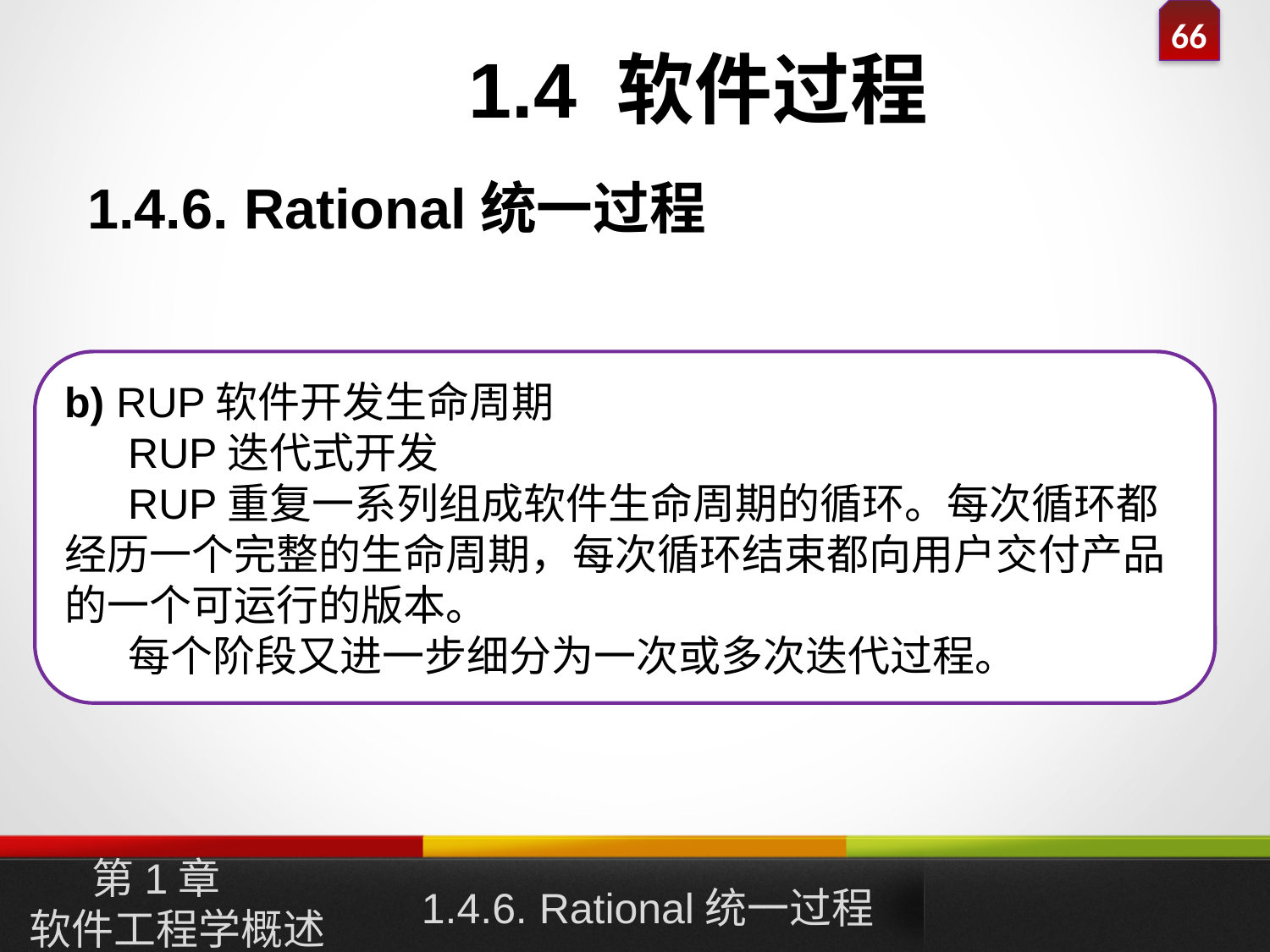

1.4 软件过程
1.4.6. Rational统一过程
b) RUP软件开发生命周期
RUP迭代式开发
RUP重复一系列组成软件生命周期的循环。每次循环都经历一个完整的生命周期，每次循环结束都向用户交付产品的一个可运行的版本。
每个阶段又进一步细分为一次或多次迭代过程。
1.4.6. Rational统一过程